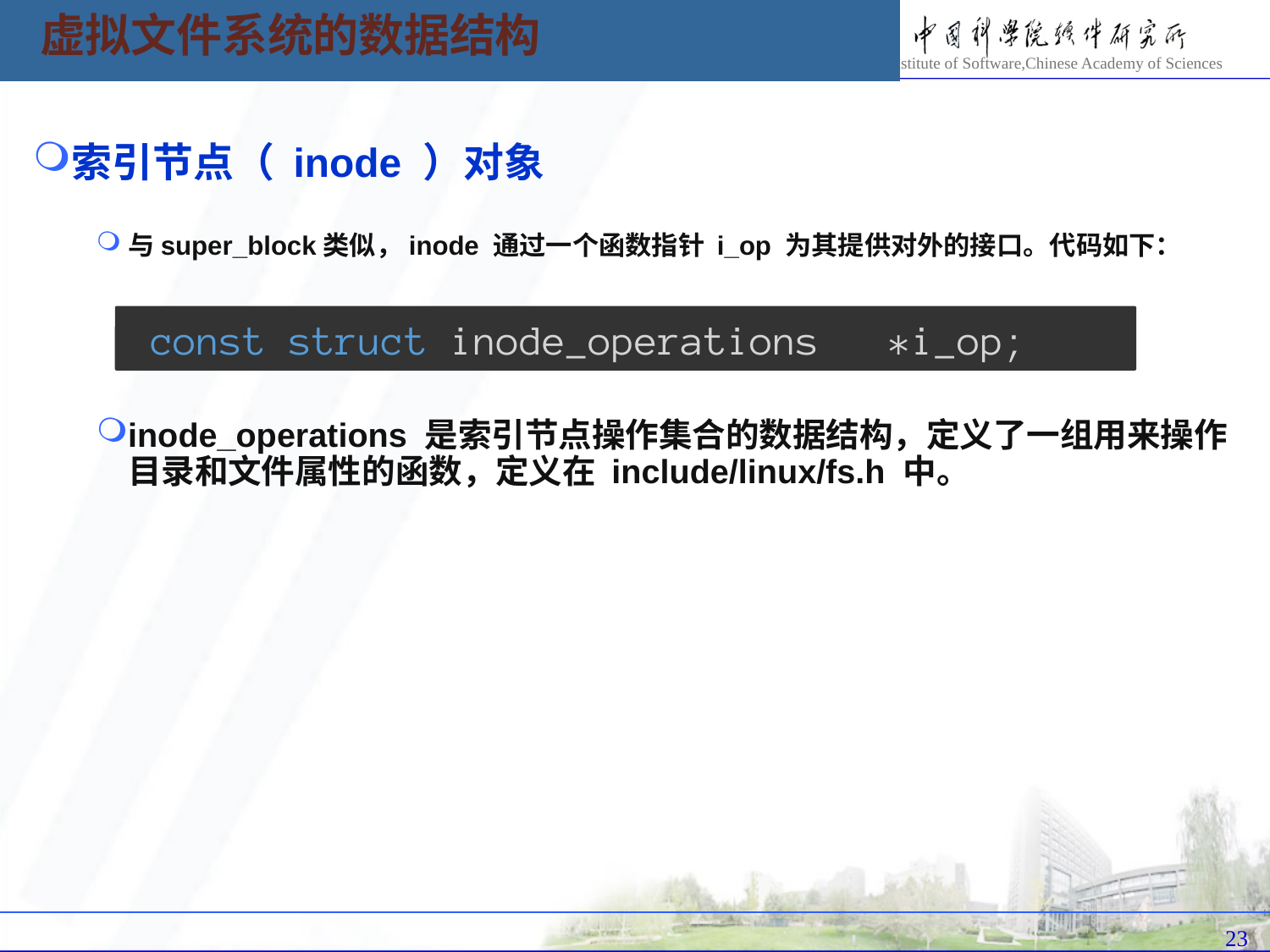

虚拟文件系统的数据结构
索引节点（ inode ）对象

与super_block类似，inode 通过一个函数指针 i_op 为其提供对外的接口。代码如下：

inode_operations 是索引节点操作集合的数据结构，定义了一组用来操作目录和文件属性的函数，定义在 include/linux/fs.h 中。

 const struct inode_operations   *i_op;
23